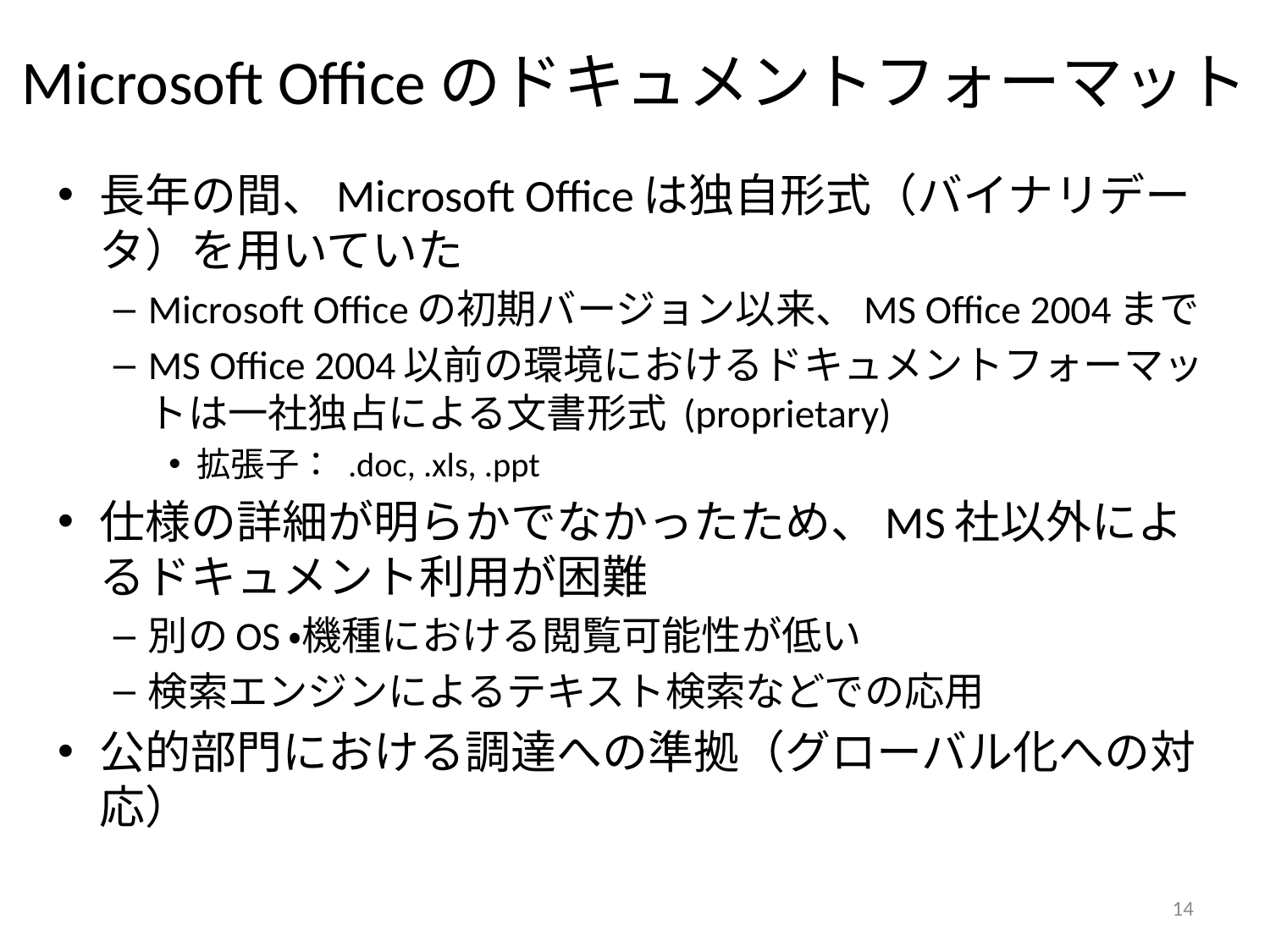

# Microsoft Officeのドキュメントフォーマット
長年の間、Microsoft Officeは独自形式（バイナリデータ）を用いていた
Microsoft Officeの初期バージョン以来、MS Office 2004まで
MS Office 2004以前の環境におけるドキュメントフォーマットは一社独占による文書形式 (proprietary)
拡張子： .doc, .xls, .ppt
仕様の詳細が明らかでなかったため、MS社以外によるドキュメント利用が困難
別のOS・機種における閲覧可能性が低い
検索エンジンによるテキスト検索などでの応用
公的部門における調達への準拠（グローバル化への対応）
14